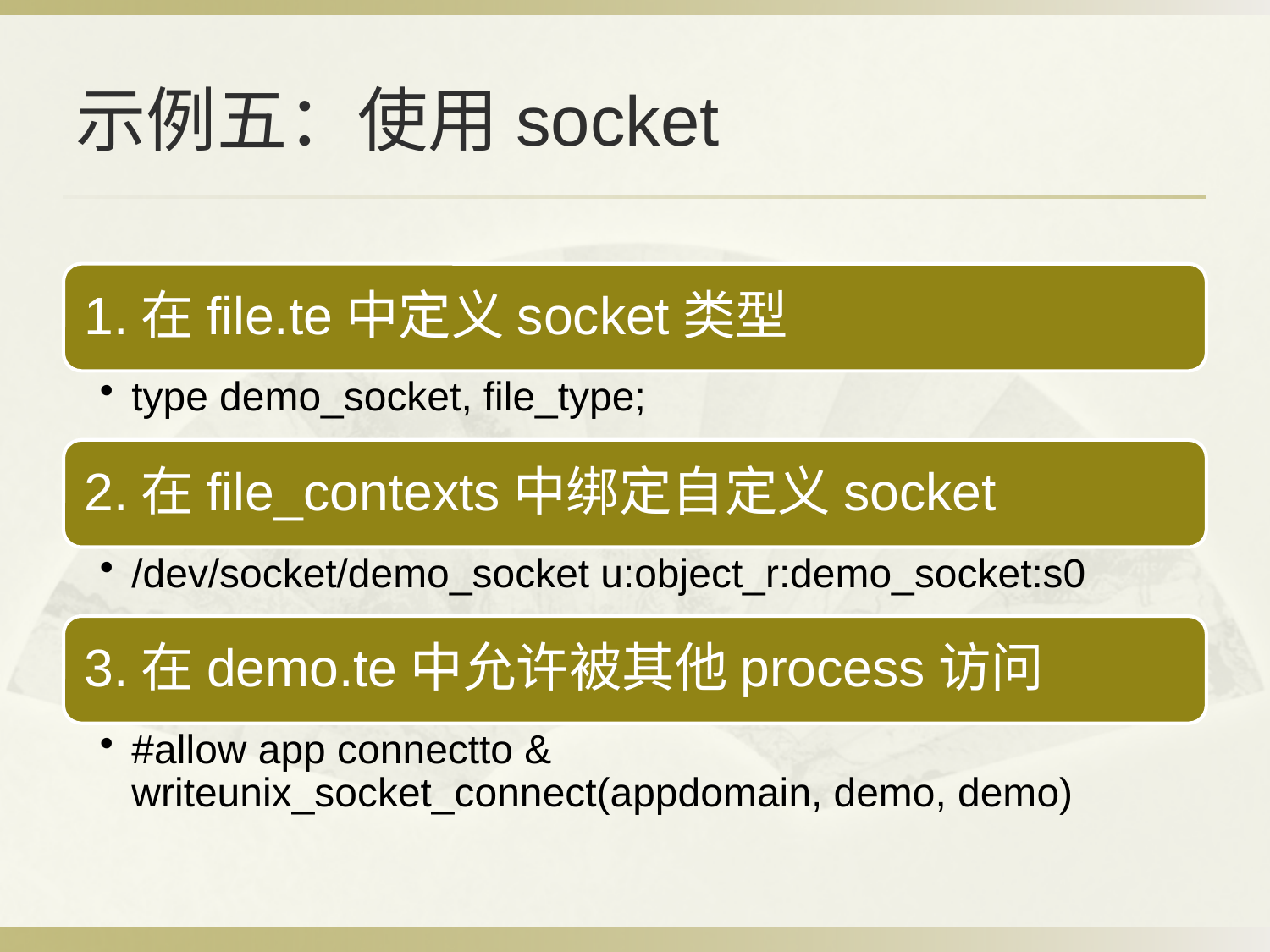

# 示例五：使用socket
1.在file.te中定义socket类型
type demo_socket, file_type;
2.在file_contexts中绑定自定义socket
/dev/socket/demo_socket u:object_r:demo_socket:s0
3.在demo.te中允许被其他process访问
#allow app connectto & writeunix_socket_connect(appdomain, demo, demo)